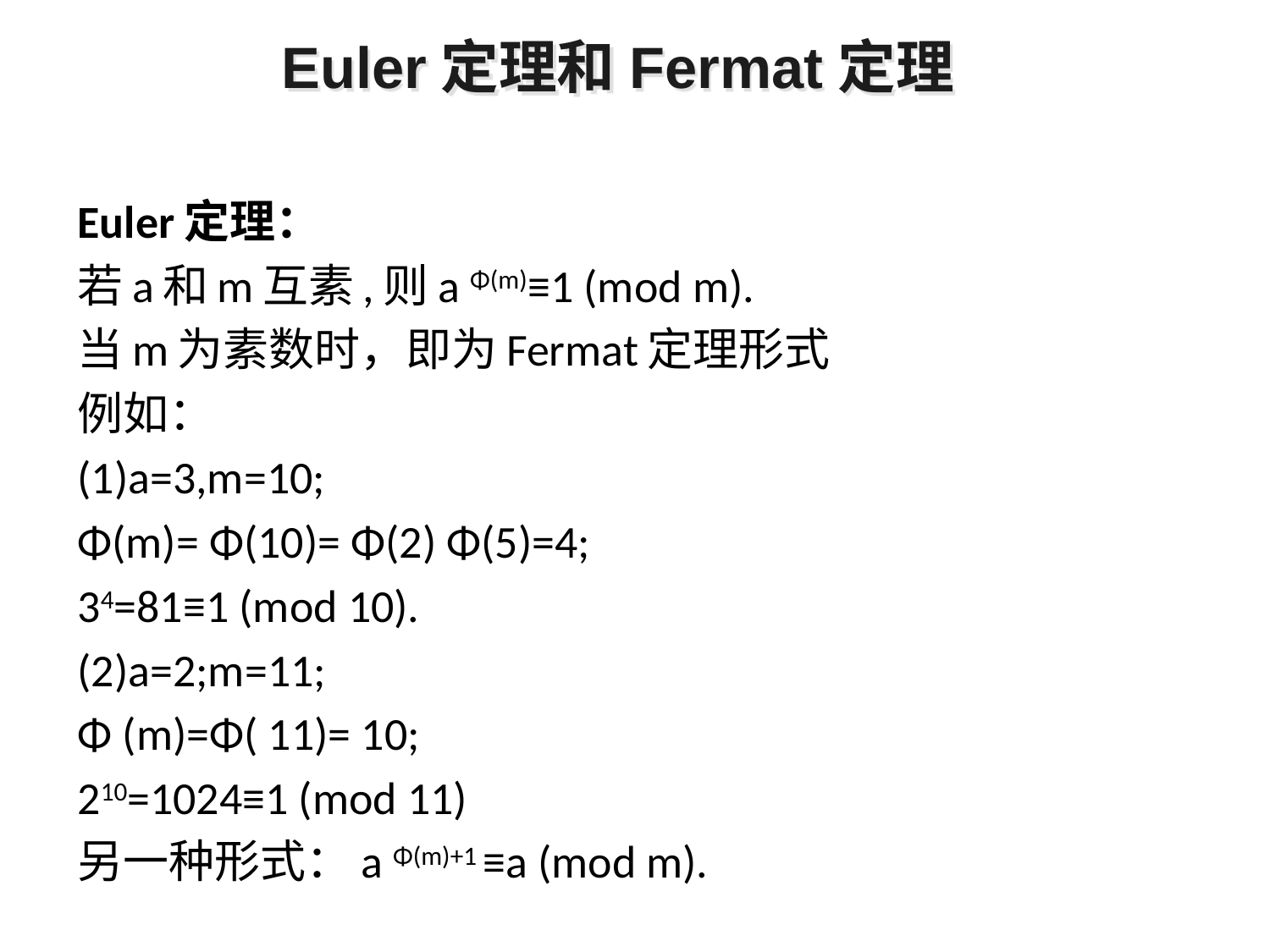

Euler定理和Fermat定理
Euler定理：
若a和m互素,则a Φ(m)≡1 (mod m).
当m为素数时，即为Fermat定理形式
例如：
(1)a=3,m=10;
Φ(m)= Φ(10)= Φ(2) Φ(5)=4;
34=81≡1 (mod 10).
(2)a=2;m=11;
Φ (m)=Φ( 11)= 10;
210=1024≡1 (mod 11)
另一种形式：a Φ(m)+1 ≡a (mod m).